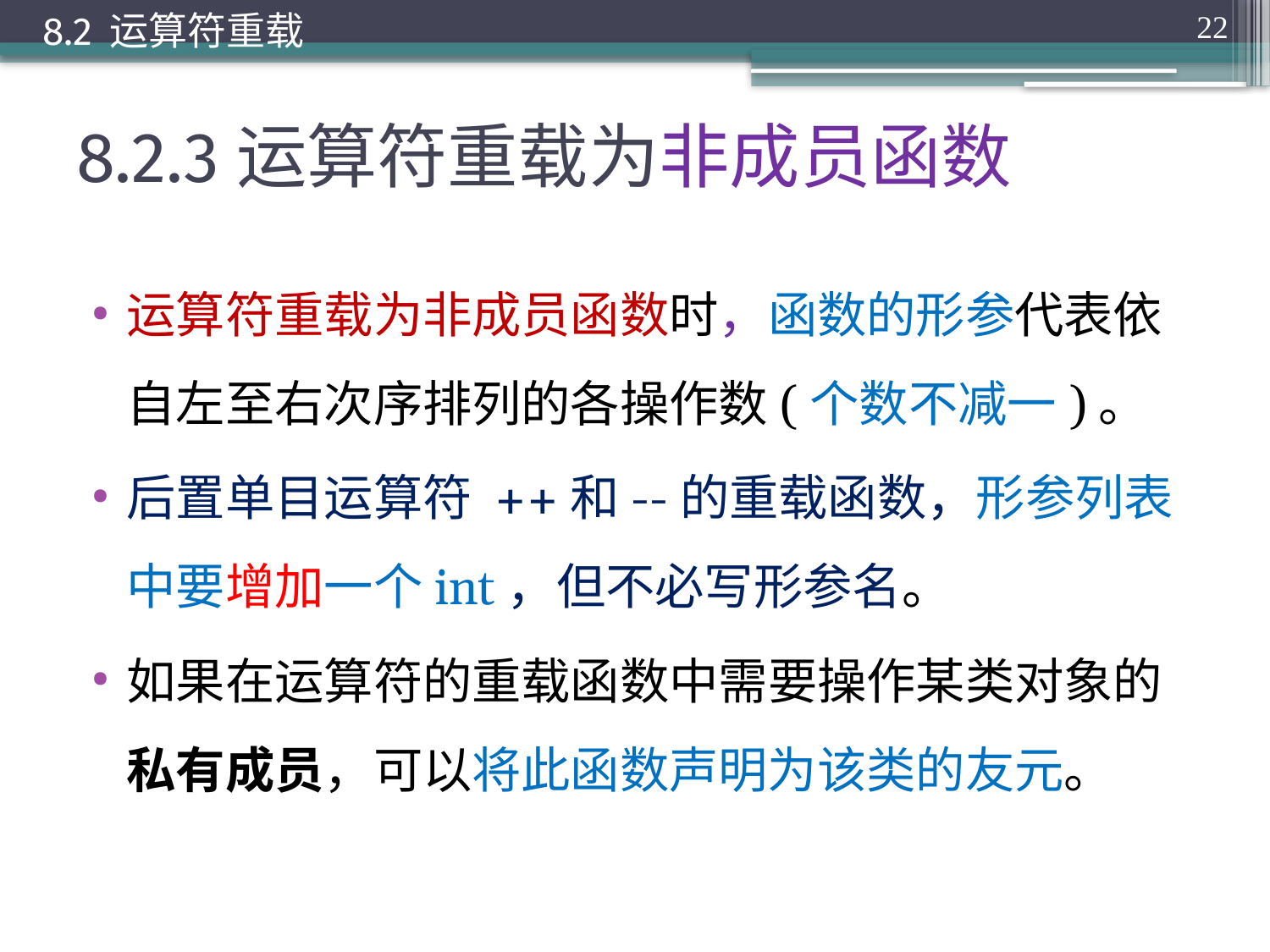

8.2 运算符重载
22
# 8.2.3运算符重载为非成员函数
运算符重载为非成员函数时，函数的形参代表依自左至右次序排列的各操作数(个数不减一)。
后置单目运算符 ++和--的重载函数，形参列表中要增加一个int，但不必写形参名。
如果在运算符的重载函数中需要操作某类对象的私有成员，可以将此函数声明为该类的友元。